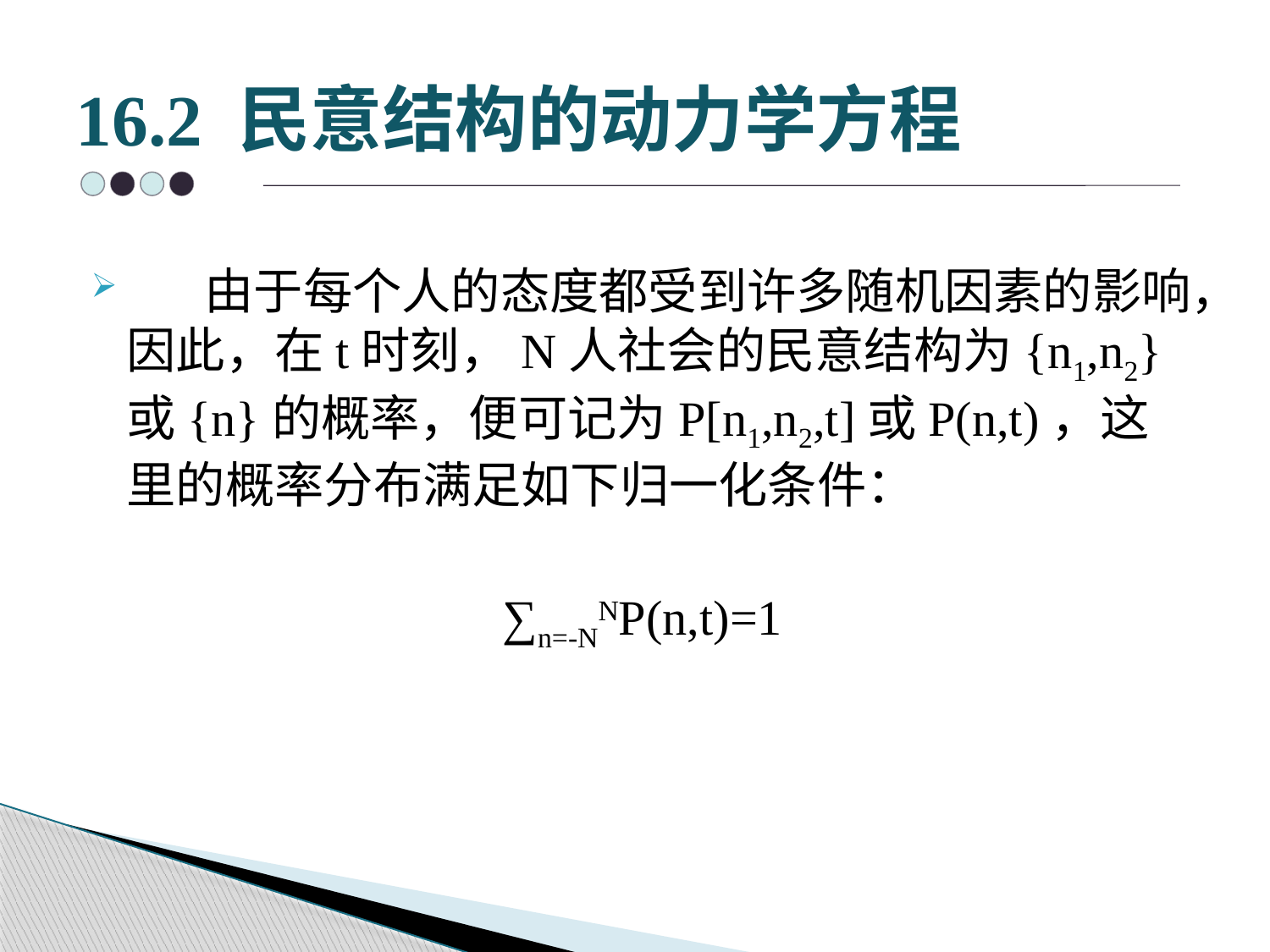

# 16.2 民意结构的动力学方程

      由于每个人的态度都受到许多随机因素的影响，因此，在t时刻，N人社会的民意结构为{n1,n2}或{n}的概率，便可记为P[n1,n2,t]或P(n,t)，这里的概率分布满足如下归一化条件：

∑n=-NNP(n,t)=1